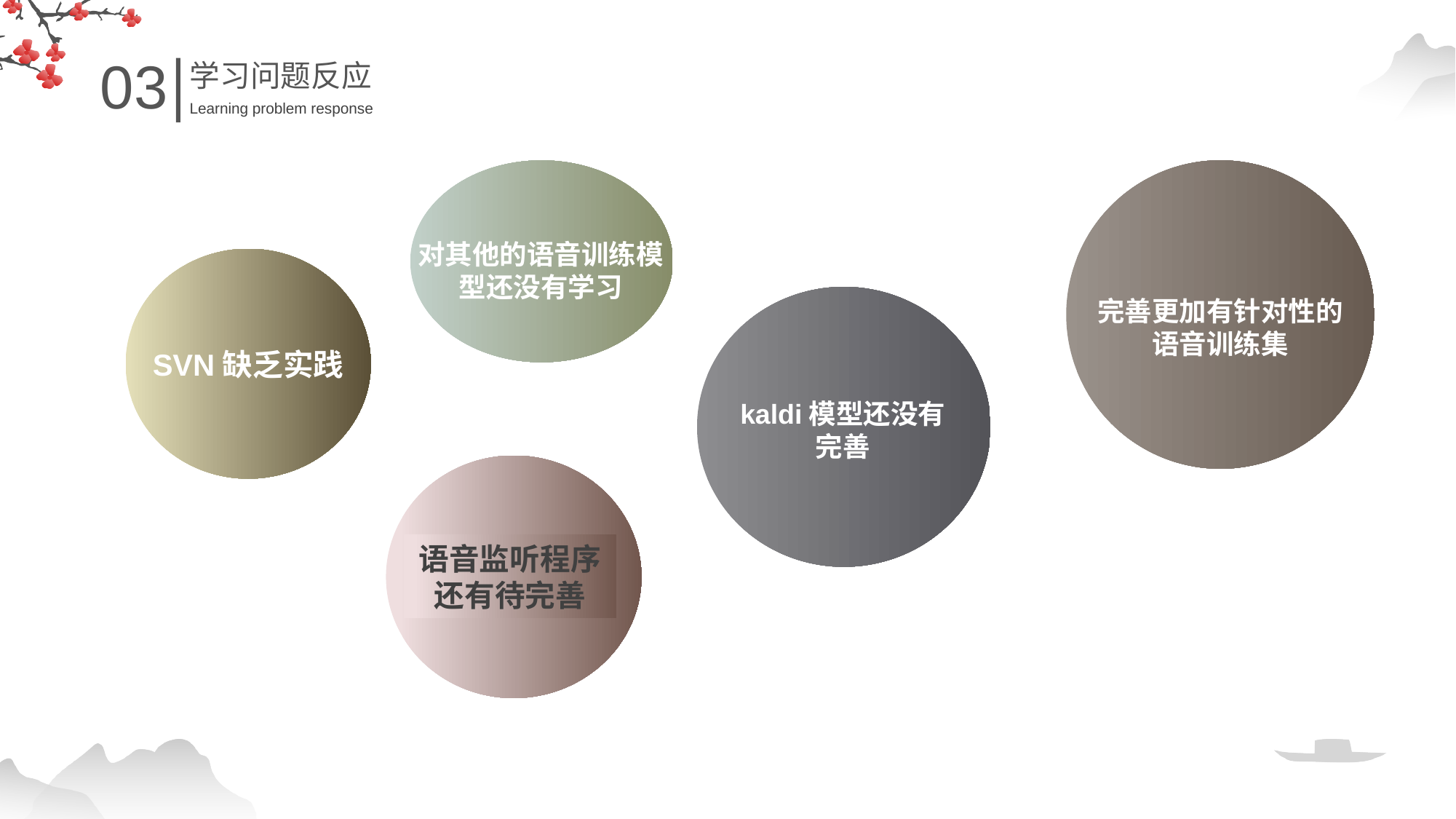

03
学习问题反应

Learning problem response

对其他的语音训练模型还没有学习

完善更加有针对性的语音训练集
SVN缺乏实践
kaldi模型还没有
完善

语音监听程序还有待完善